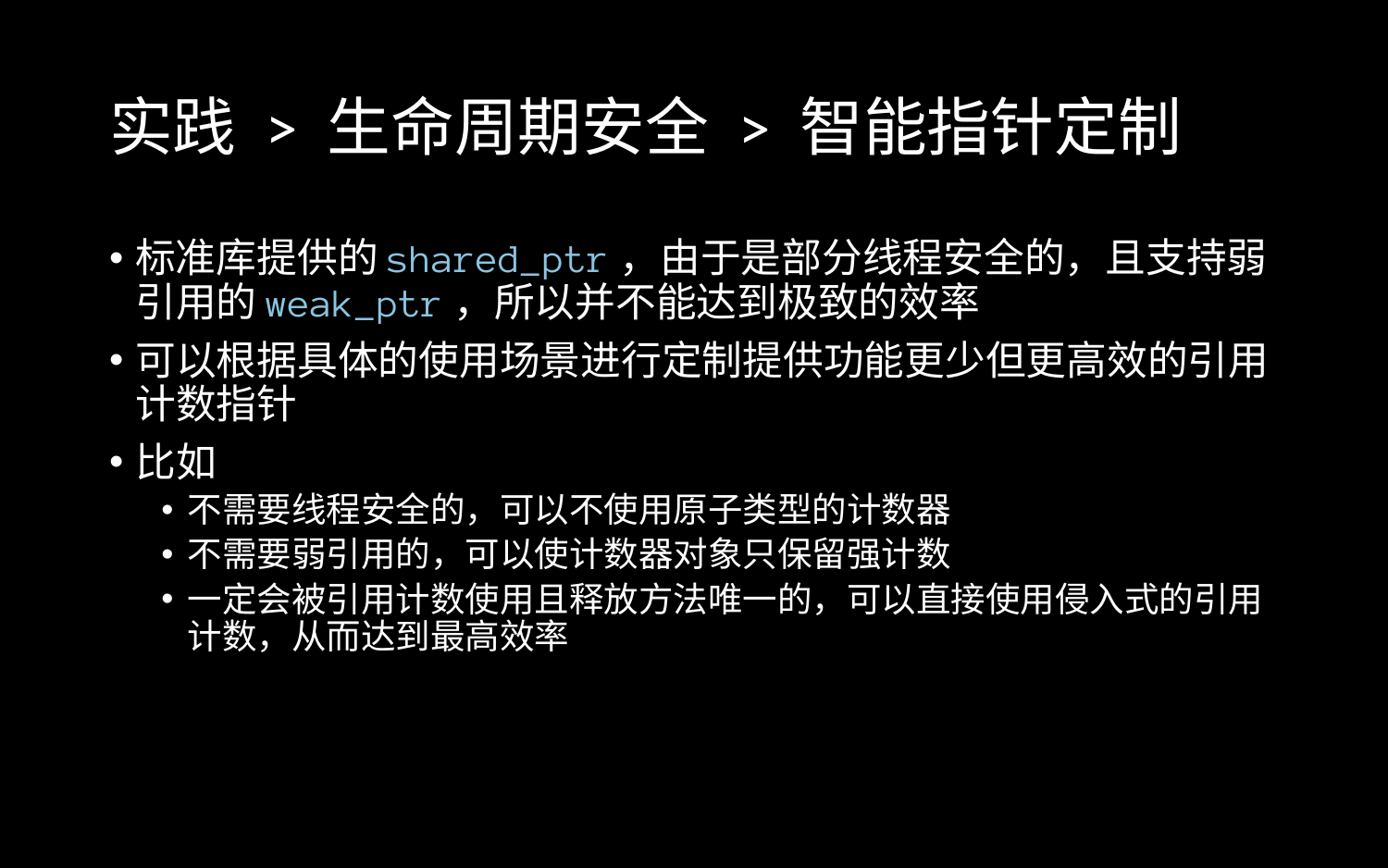

# 实践 > 生命周期安全 > 智能指针定制
标准库提供的shared_ptr，由于是部分线程安全的，且支持弱引用的weak_ptr，所以并不能达到极致的效率
可以根据具体的使用场景进行定制提供功能更少但更高效的引用计数指针
比如
不需要线程安全的，可以不使用原子类型的计数器
不需要弱引用的，可以使计数器对象只保留强计数
一定会被引用计数使用且释放方法唯一的，可以直接使用侵入式的引用计数，从而达到最高效率